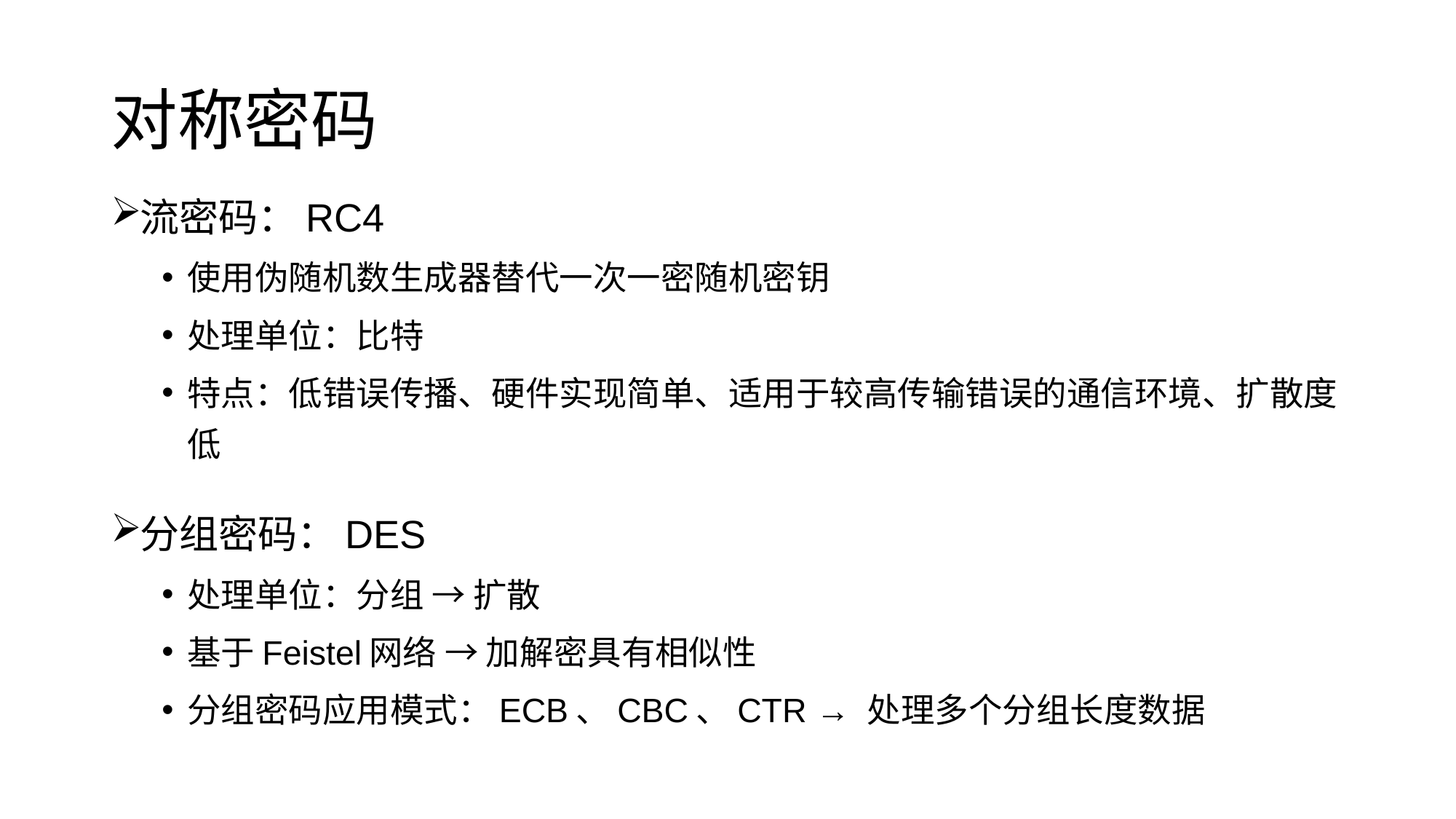

# 对称密码
流密码：RC4
使用伪随机数生成器替代一次一密随机密钥
处理单位：比特
特点：低错误传播、硬件实现简单、适用于较高传输错误的通信环境、扩散度低
分组密码：DES
处理单位：分组 → 扩散
基于Feistel网络 → 加解密具有相似性
分组密码应用模式：ECB、CBC、CTR → 处理多个分组长度数据